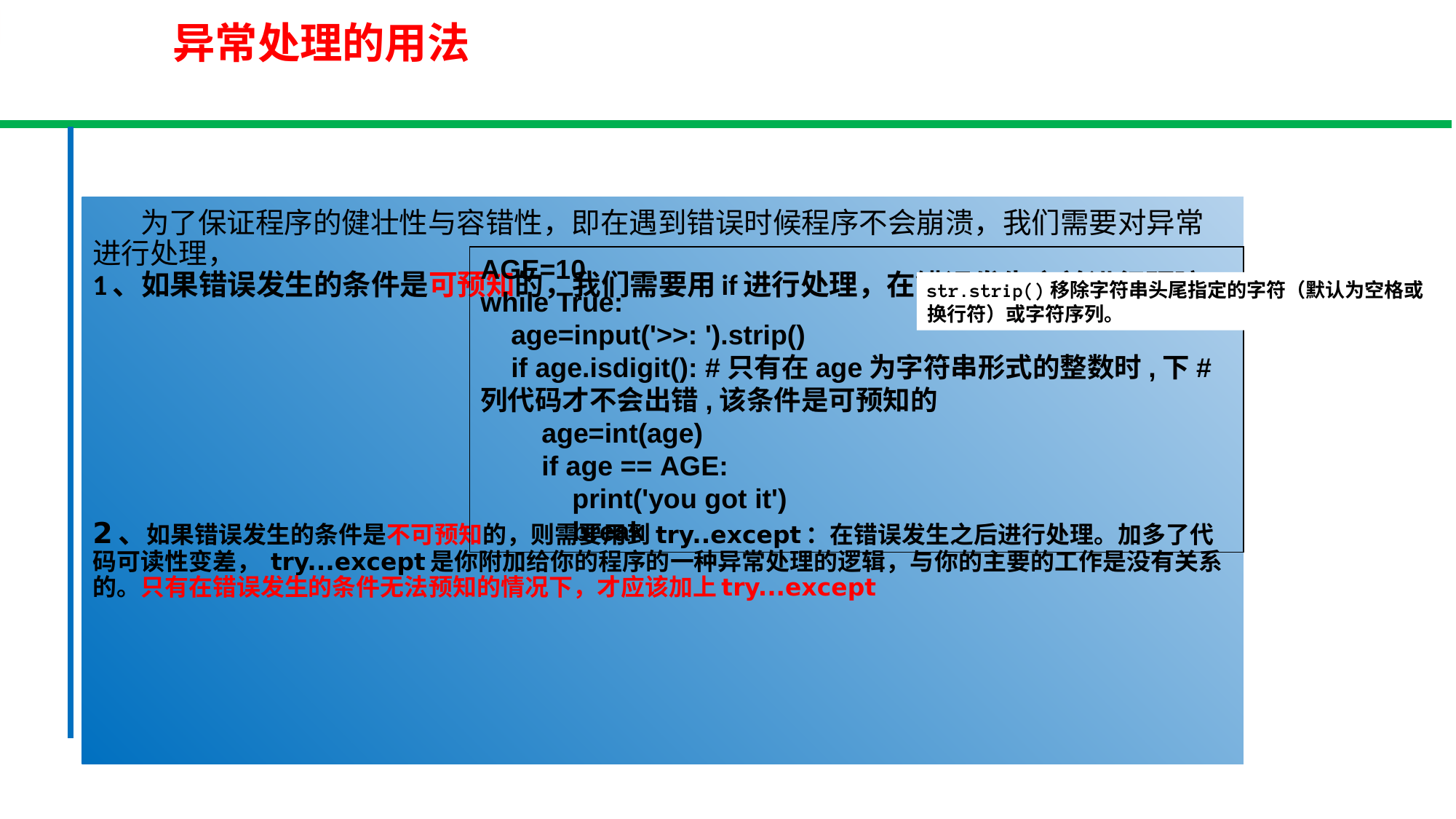

异常处理的用法
# 为了保证程序的健壮性与容错性，即在遇到错误时候程序不会崩溃，我们需要对异常进行处理， 1、如果错误发生的条件是可预知的，我们需要用if进行处理，在错误发生之前进行预防： 　　 2、如果错误发生的条件是不可预知的，则需要用到try..except：在错误发生之后进行处理。加多了代码可读性变差， try...except是你附加给你的程序的一种异常处理的逻辑，与你的主要的工作是没有关系的。只有在错误发生的条件无法预知的情况下，才应该加上try...except
AGE=10
while True:
    age=input('>>: ').strip()
    if age.isdigit(): #只有在age为字符串形式的整数时,下#列代码才不会出错,该条件是可预知的
        age=int(age)
        if age == AGE:
            print('you got it')
            break
str.strip()移除字符串头尾指定的字符（默认为空格或换行符）或字符序列。